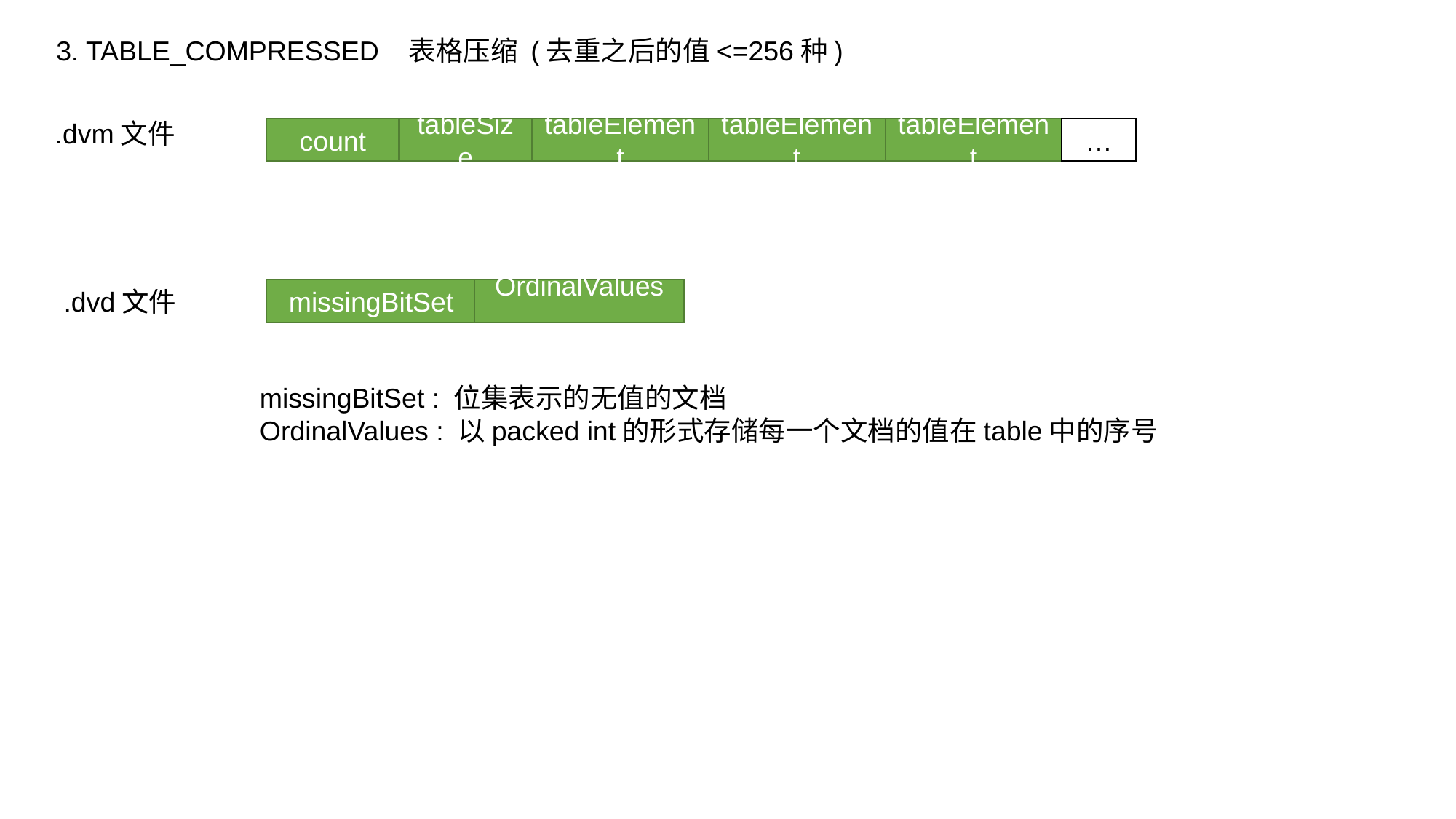

3. TABLE_COMPRESSED   表格压缩 (去重之后的值<=256种)
.dvm文件
count
tableSize
tableElement
tableElement
tableElement
…
.dvd文件
missingBitSet
OrdinalValues…
missingBitSet : 位集表示的无值的文档
OrdinalValues : 以packed int的形式存储每一个文档的值在table中的序号